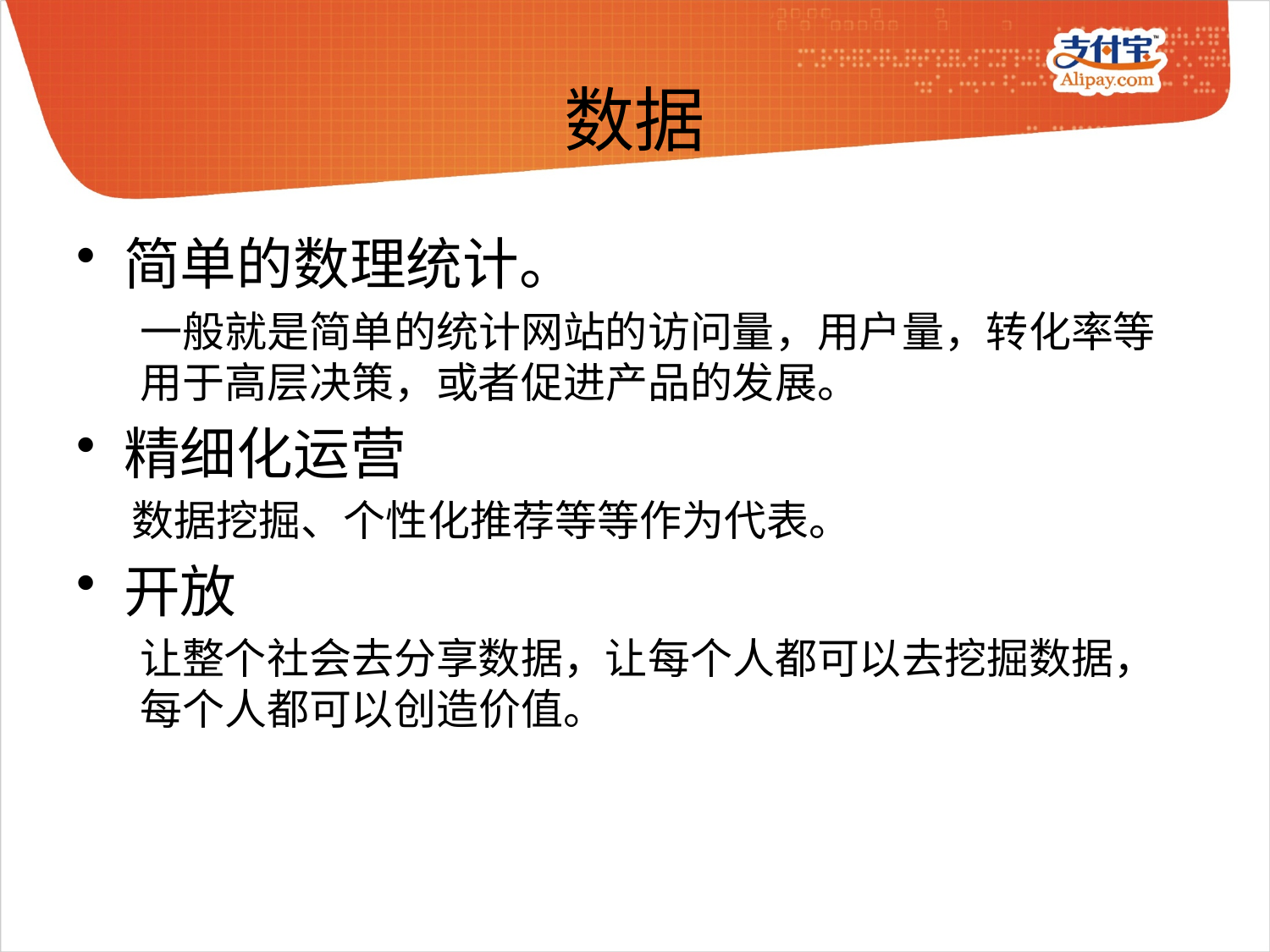

# 数据
简单的数理统计。
一般就是简单的统计网站的访问量，用户量，转化率等用于高层决策，或者促进产品的发展。
精细化运营
数据挖掘、个性化推荐等等作为代表。
开放
让整个社会去分享数据，让每个人都可以去挖掘数据，每个人都可以创造价值。